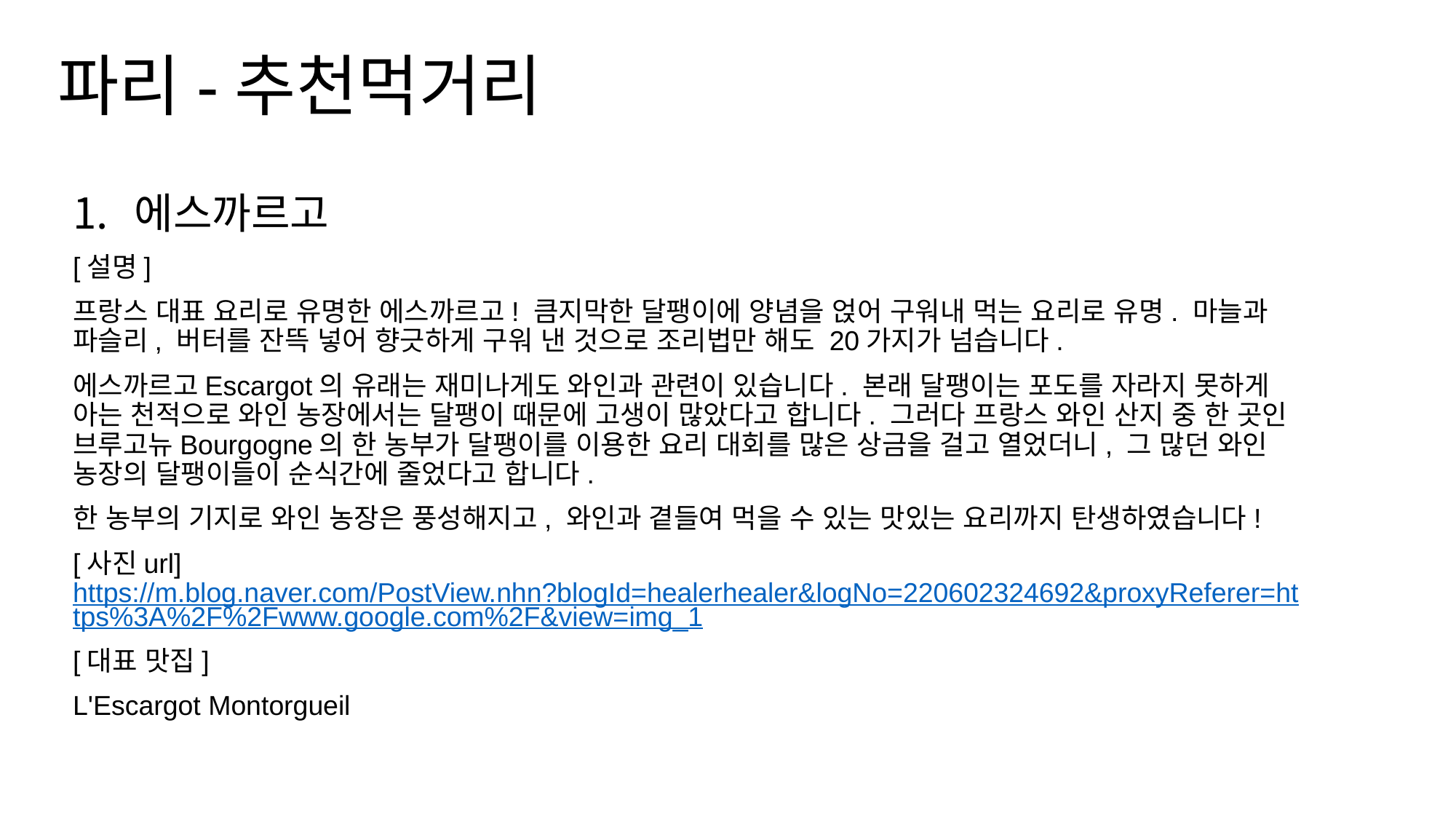

# 파리-추천먹거리
에스까르고
[설명]
프랑스 대표 요리로 유명한 에스까르고! 큼지막한 달팽이에 양념을 얹어 구워내 먹는 요리로 유명. 마늘과 파슬리, 버터를 잔뜩 넣어 향긋하게 구워 낸 것으로 조리법만 해도 20가지가 넘습니다.
에스까르고Escargot의 유래는 재미나게도 와인과 관련이 있습니다. 본래 달팽이는 포도를 자라지 못하게 아는 천적으로 와인 농장에서는 달팽이 때문에 고생이 많았다고 합니다. 그러다 프랑스 와인 산지 중 한 곳인 브루고뉴Bourgogne의 한 농부가 달팽이를 이용한 요리 대회를 많은 상금을 걸고 열었더니, 그 많던 와인 농장의 달팽이들이 순식간에 줄었다고 합니다.
한 농부의 기지로 와인 농장은 풍성해지고, 와인과 곁들여 먹을 수 있는 맛있는 요리까지 탄생하였습니다!
[사진url] https://m.blog.naver.com/PostView.nhn?blogId=healerhealer&logNo=220602324692&proxyReferer=https%3A%2F%2Fwww.google.com%2F&view=img_1
[대표 맛집]
L'Escargot Montorgueil